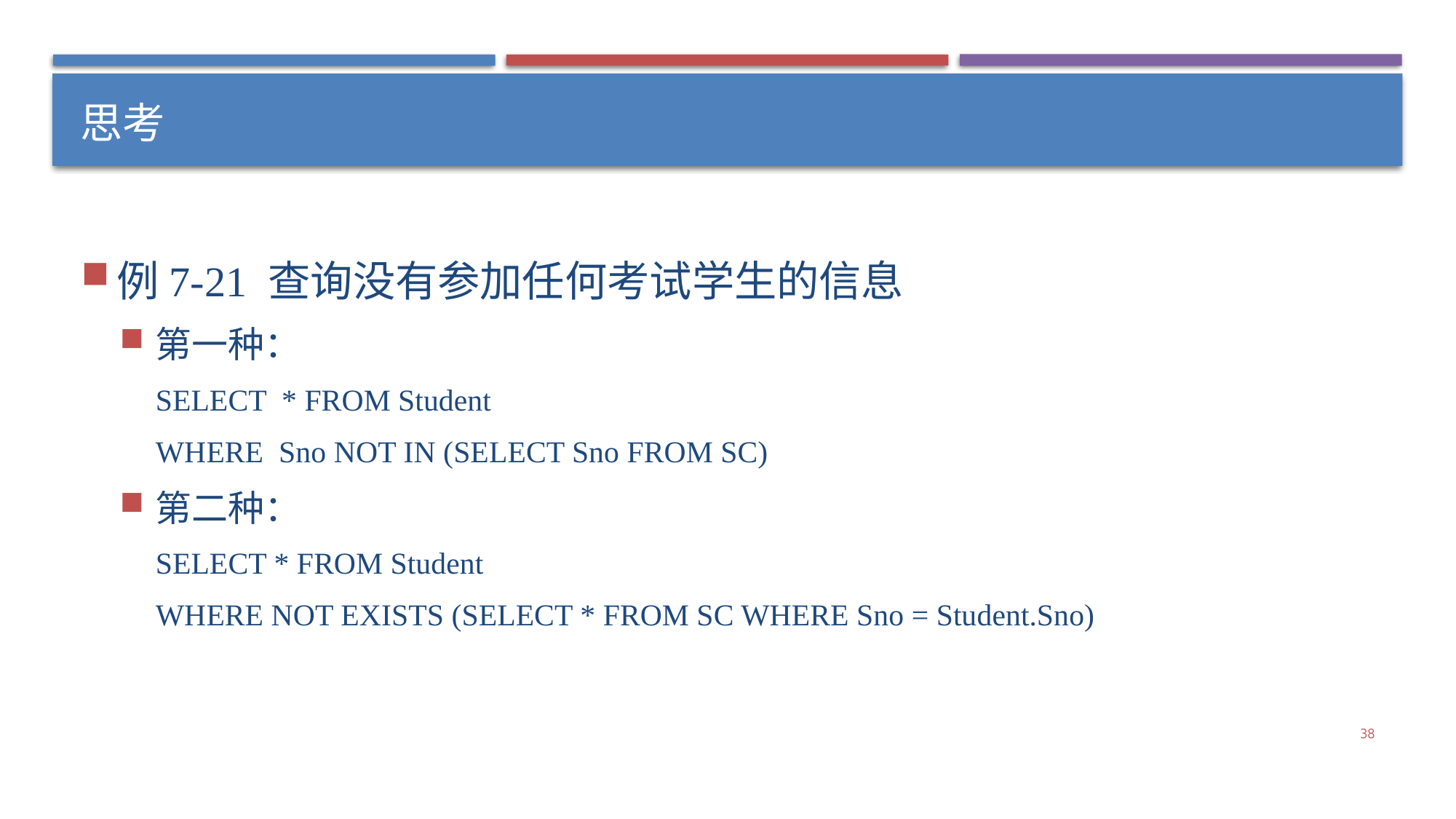

# 思考
例7-21 查询没有参加任何考试学生的信息
第一种：
SELECT  * FROM Student
WHERE  Sno NOT IN (SELECT Sno FROM SC)
第二种：
SELECT * FROM Student
WHERE NOT EXISTS (SELECT * FROM SC WHERE Sno = Student.Sno)
38